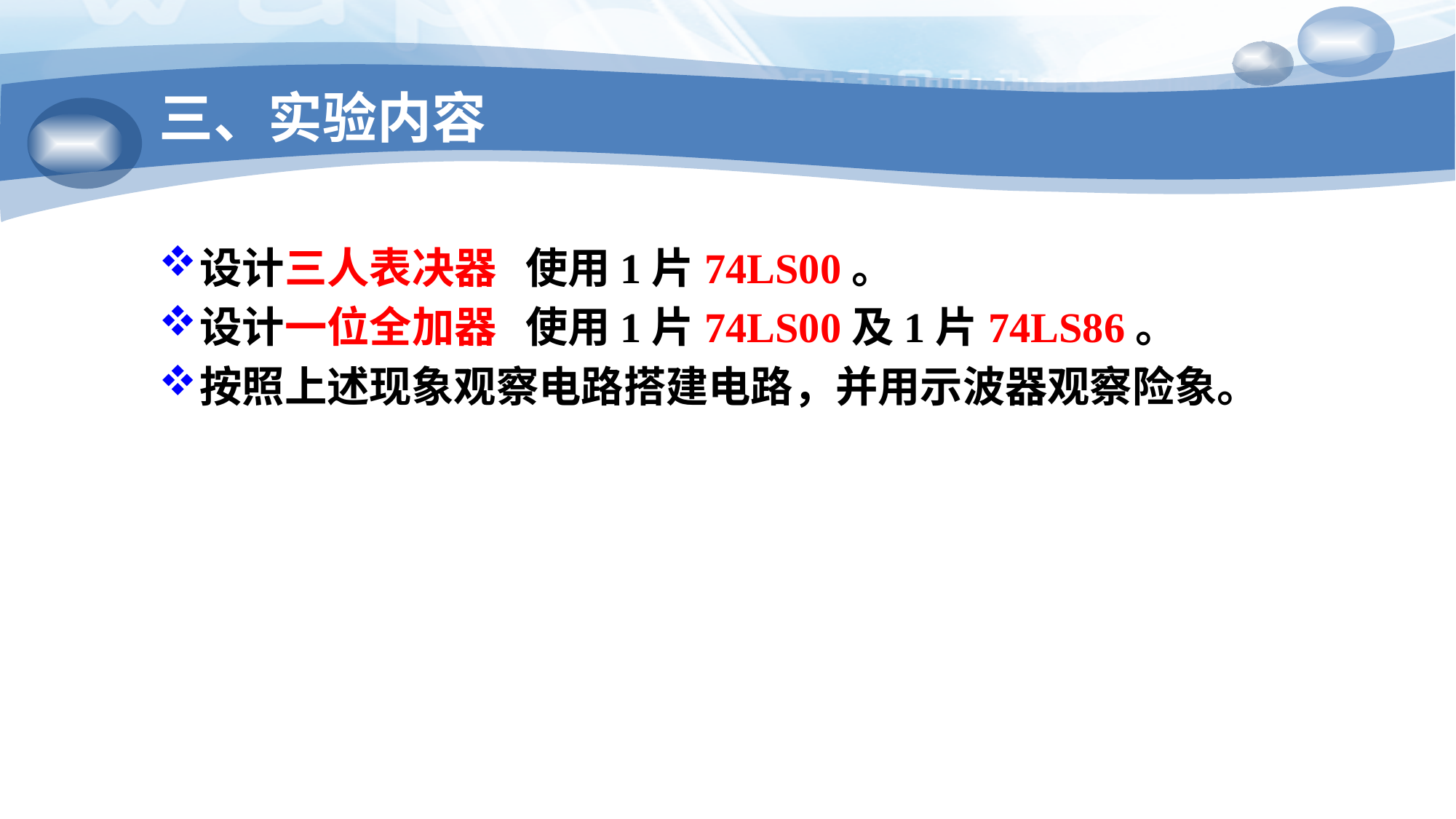

# 三、实验内容
设计三人表决器   使用1片74LS00。
设计一位全加器   使用1片74LS00及1片74LS86。
按照上述现象观察电路搭建电路，并用示波器观察险象。